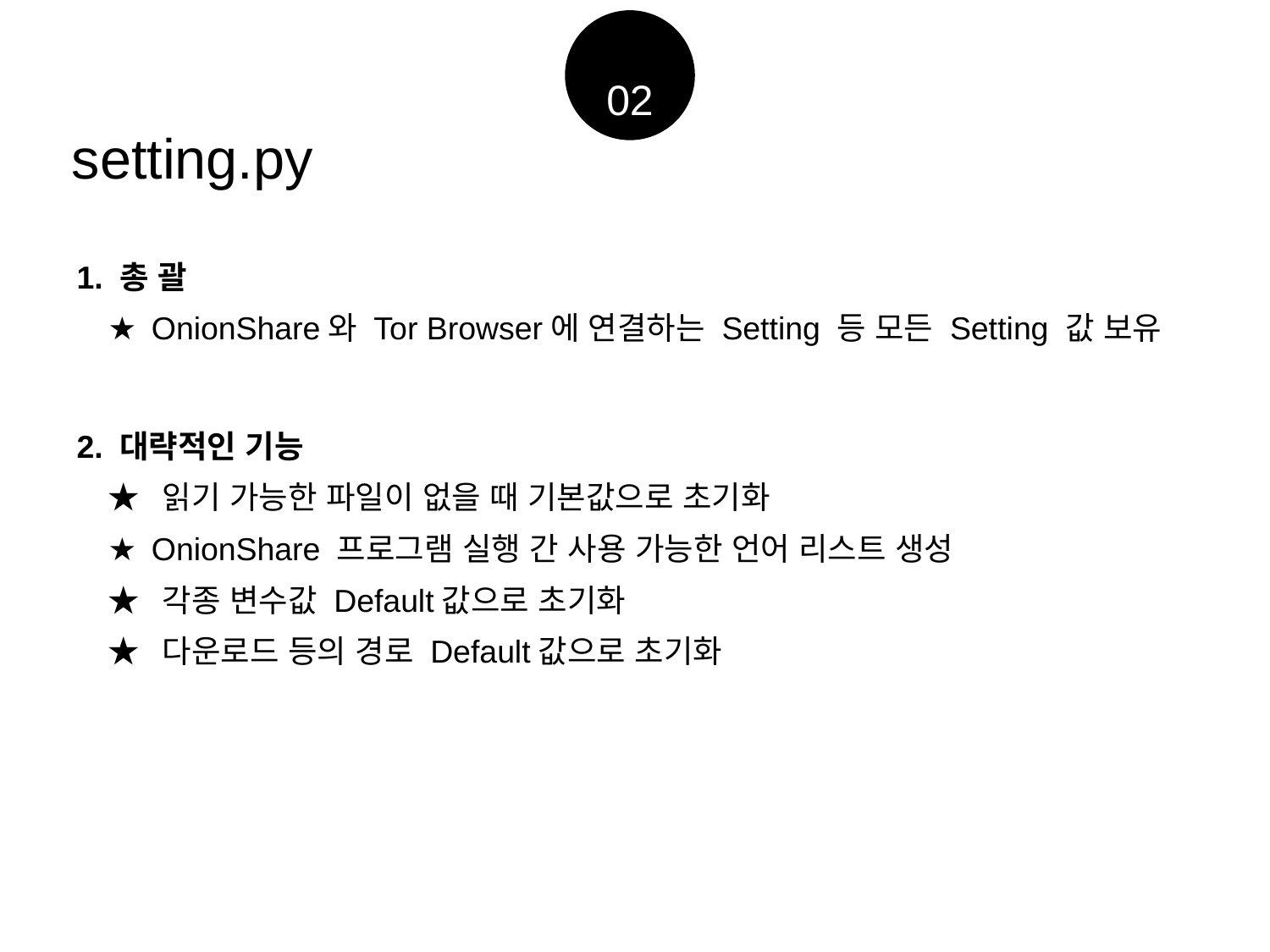

02
setting.py
1. 총 괄
     ★  OnionShare와 Tor Browser에 연결하는 Setting 등 모든 Setting 값 보유

2. 대략적인 기능
     ★  읽기 가능한 파일이 없을 때 기본값으로 초기화
     ★  OnionShare 프로그램 실행 간 사용 가능한 언어 리스트 생성
     ★  각종 변수값 Default값으로 초기화
     ★  다운로드 등의 경로 Default값으로 초기화